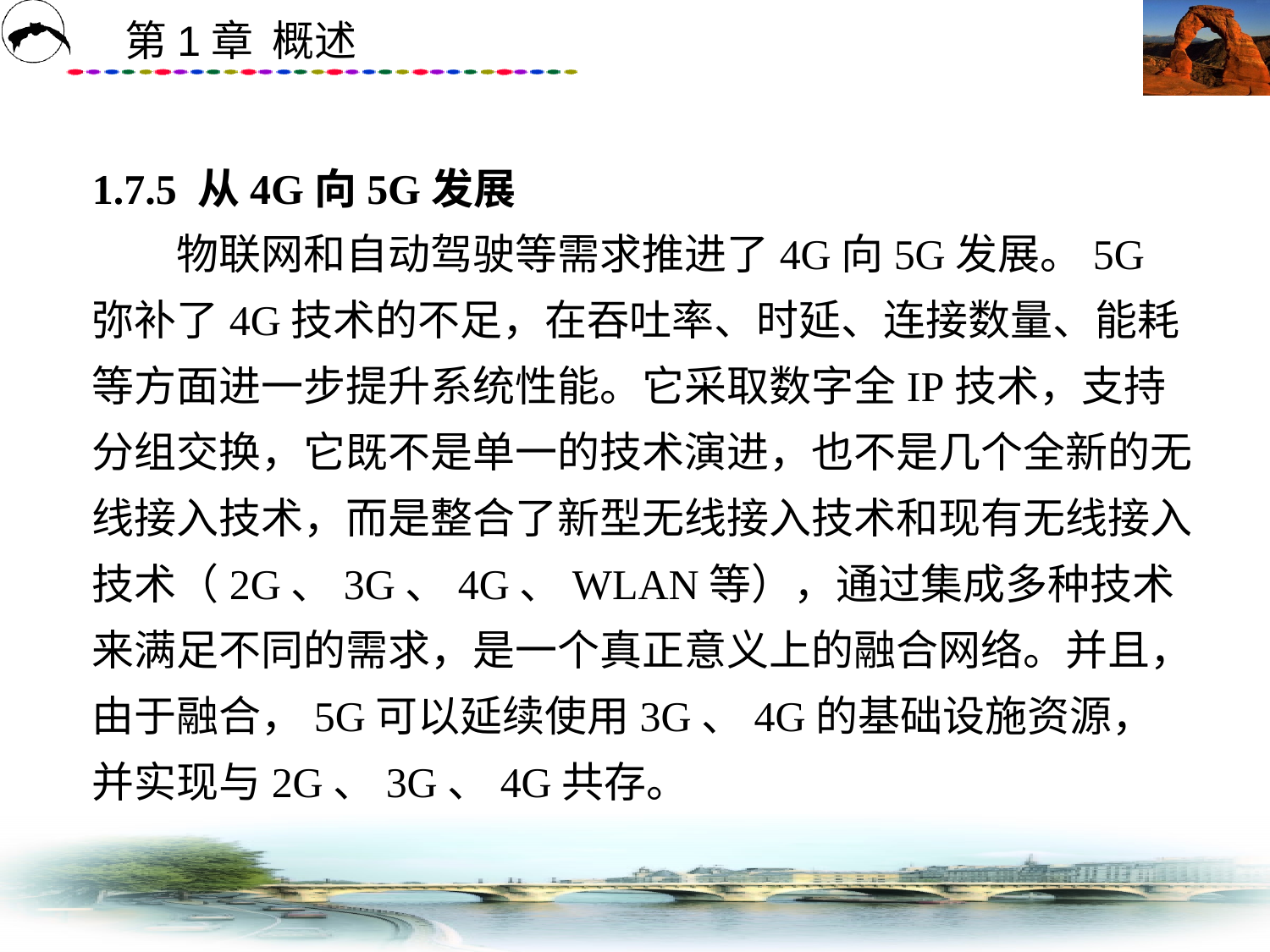

# 1.7.5 从4G向5G发展 　　物联网和自动驾驶等需求推进了4G向5G发展。5G弥补了4G技术的不足，在吞吐率、时延、连接数量、能耗等方面进一步提升系统性能。它采取数字全IP技术，支持分组交换，它既不是单一的技术演进，也不是几个全新的无线接入技术，而是整合了新型无线接入技术和现有无线接入技术（2G、3G、4G、WLAN等），通过集成多种技术来满足不同的需求，是一个真正意义上的融合网络。并且，由于融合，5G可以延续使用3G、4G的基础设施资源，并实现与2G、3G、4G共存。